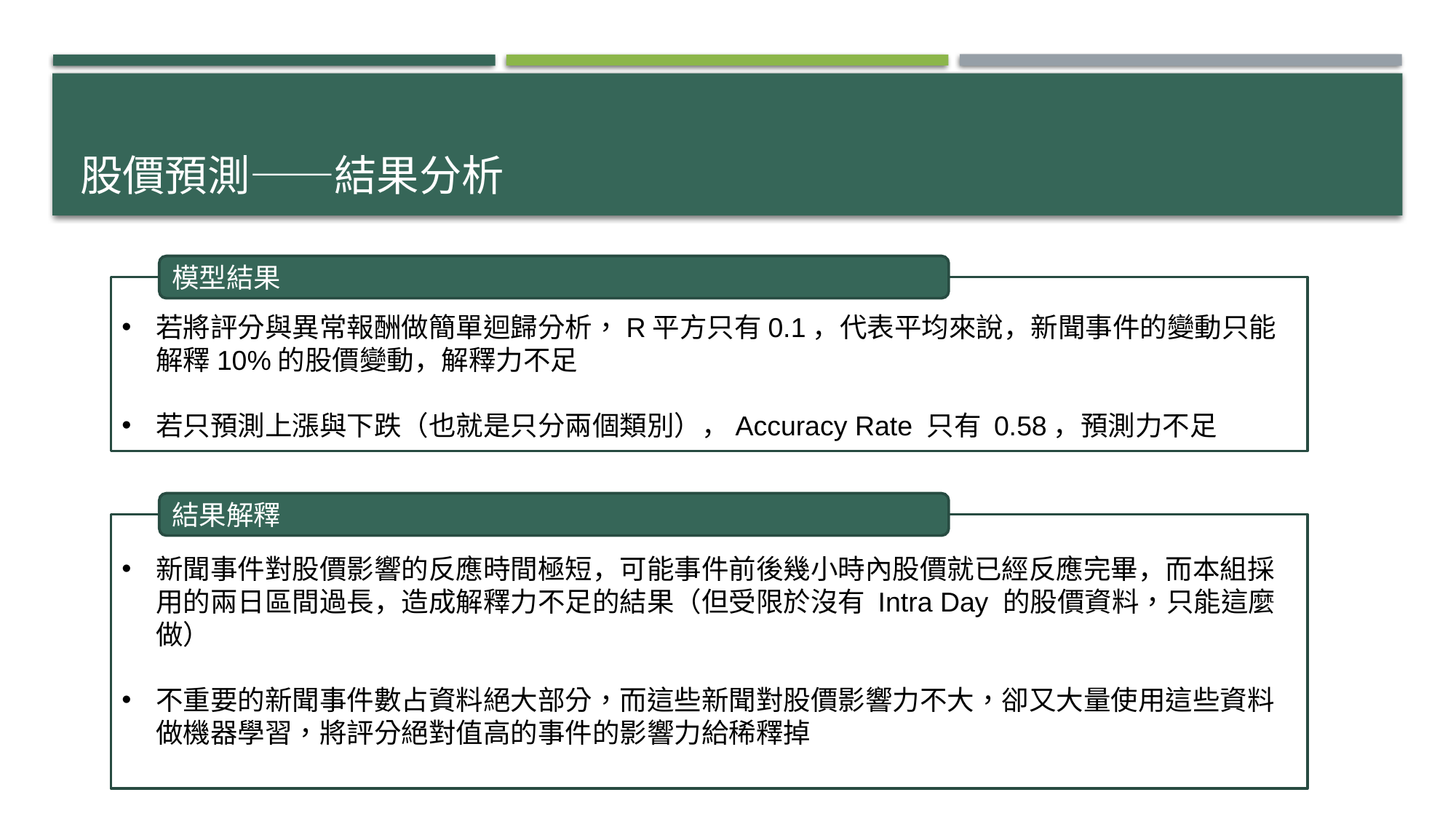

# 股價預測——結果分析
模型結果

若將評分與異常報酬做簡單迴歸分析，R平方只有0.1，代表平均來說，新聞事件的變動只能解釋10%的股價變動，解釋力不足

若只預測上漲與下跌（也就是只分兩個類別），Accuracy Rate 只有 0.58，預測力不足

結果解釋

新聞事件對股價影響的反應時間極短，可能事件前後幾小時內股價就已經反應完畢，而本組採用的兩日區間過長，造成解釋力不足的結果（但受限於沒有 Intra Day 的股價資料，只能這麼做）

不重要的新聞事件數占資料絕大部分，而這些新聞對股價影響力不大，卻又大量使用這些資料做機器學習，將評分絕對值高的事件的影響力給稀釋掉